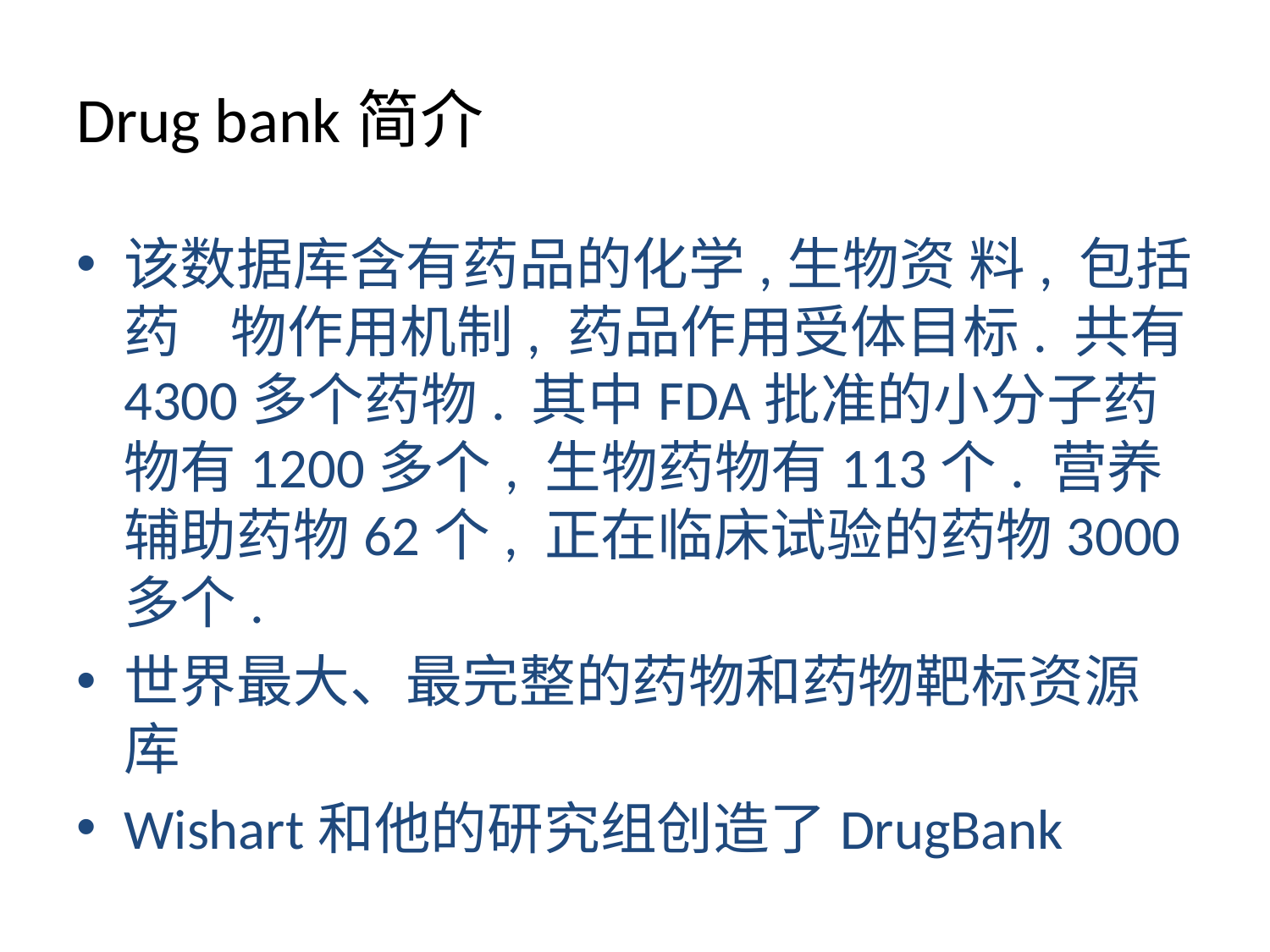

# Drug bank简介
该数据库含有药品的化学,生物资 料, 包括药    物作用机制, 药品作用受体目标. 共有4300多个药物. 其中FDA批准的小分子药物有1200多个, 生物药物有113个. 营养辅助药物62个, 正在临床试验的药物3000多个.
世界最大、最完整的药物和药物靶标资源库
Wishart和他的研究组创造了DrugBank